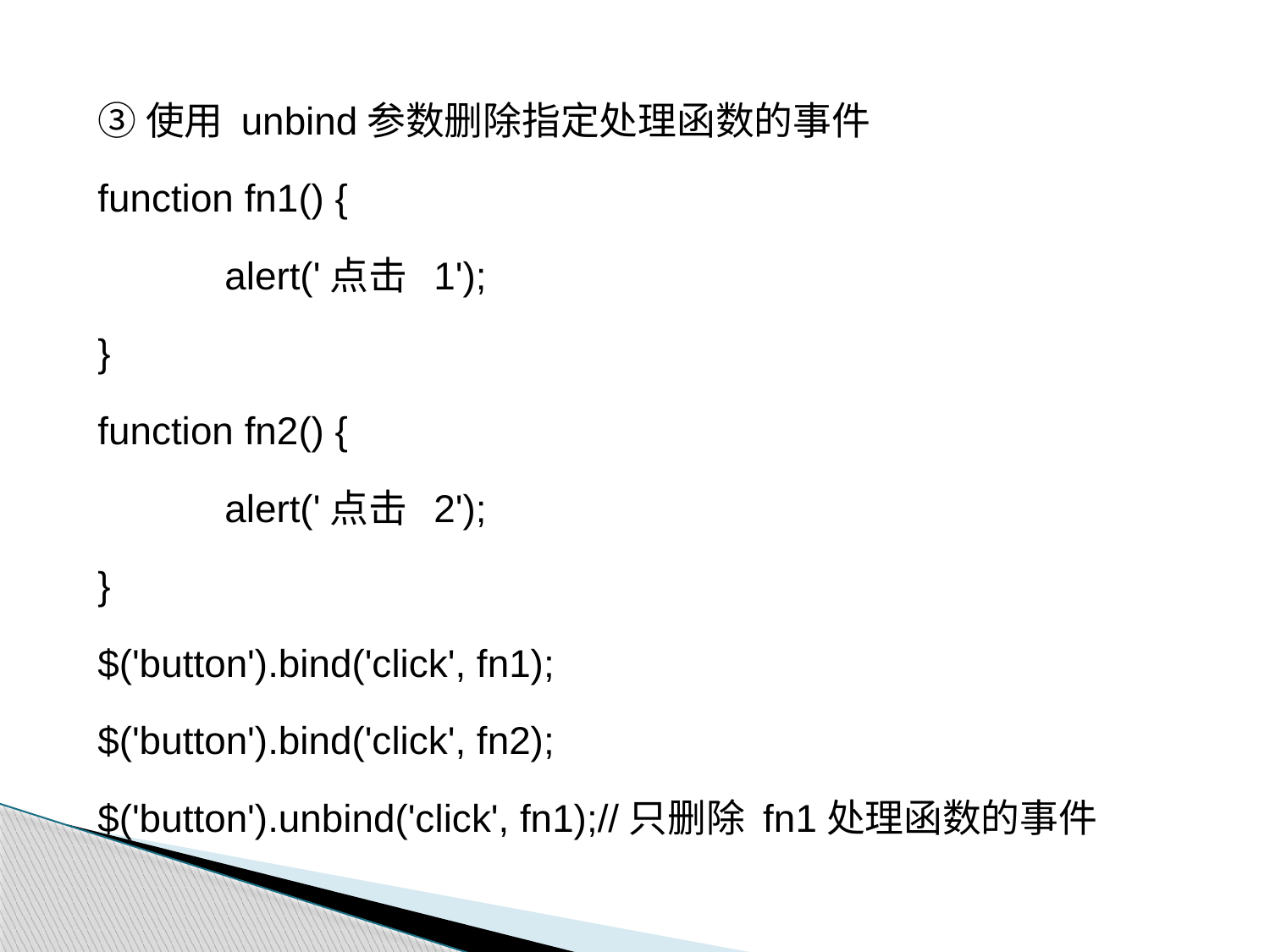

③使用 unbind参数删除指定处理函数的事件
function fn1() {
	alert('点击  1');
}
function fn2() {
	alert('点击  2');
}
$('button').bind('click', fn1);
$('button').bind('click', fn2);
$('button').unbind('click', fn1);//只删除 fn1处理函数的事件